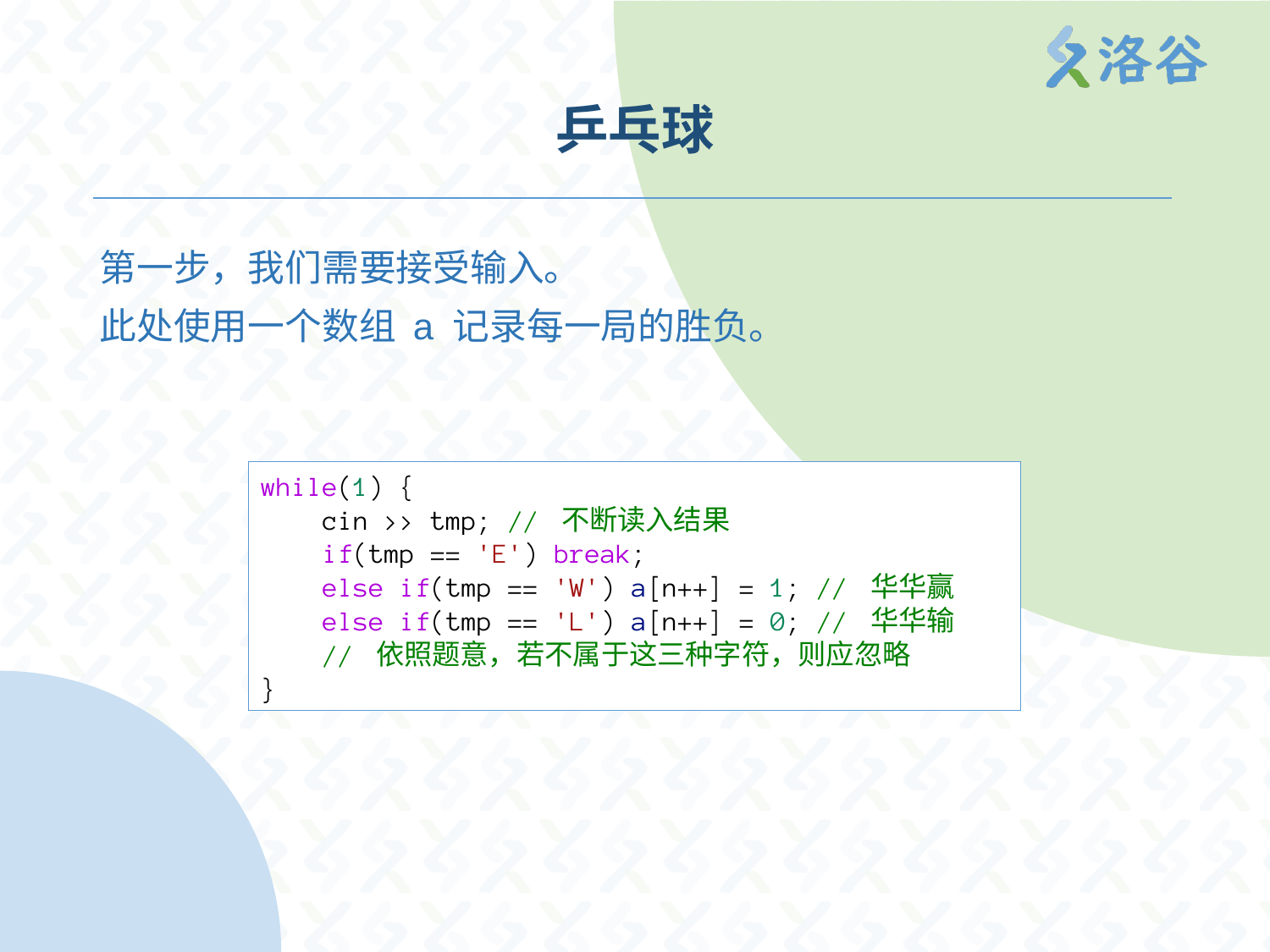

# 乒乓球
第一步，我们需要接受输入。
此处使用一个数组 a 记录每一局的胜负。
while(1) {
    cin >> tmp; // 不断读入结果
    if(tmp == 'E') break;
    else if(tmp == 'W') a[n++] = 1; // 华华赢
    else if(tmp == 'L') a[n++] = 0; // 华华输
    // 依照题意，若不属于这三种字符，则应忽略
}